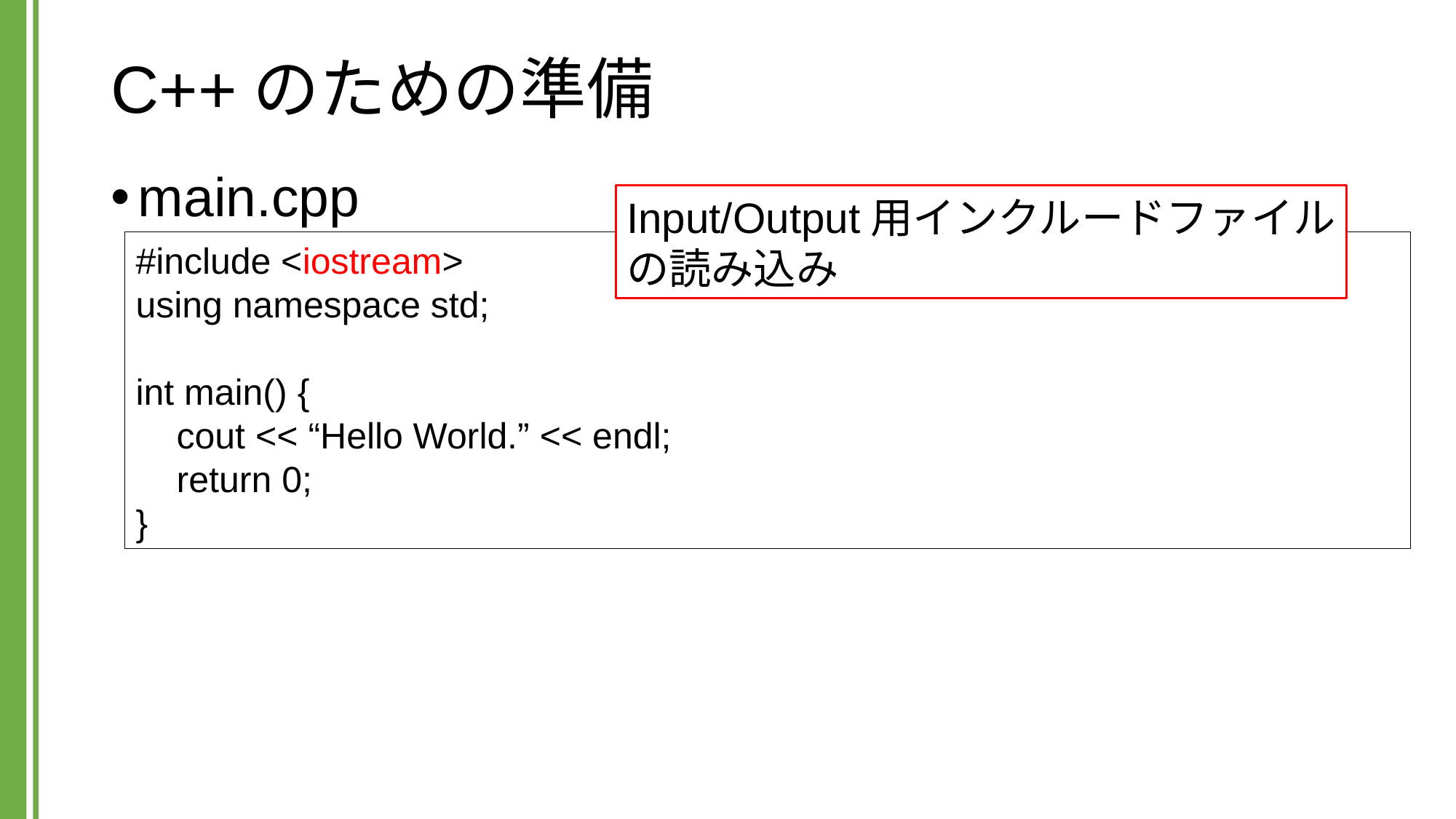

# C++のための準備
main.cpp

Input/Output用インクルードファイル
の読み込み
#include <iostream>
using namespace std;

int main() {
    cout << “Hello World.” << endl;
    return 0;
}